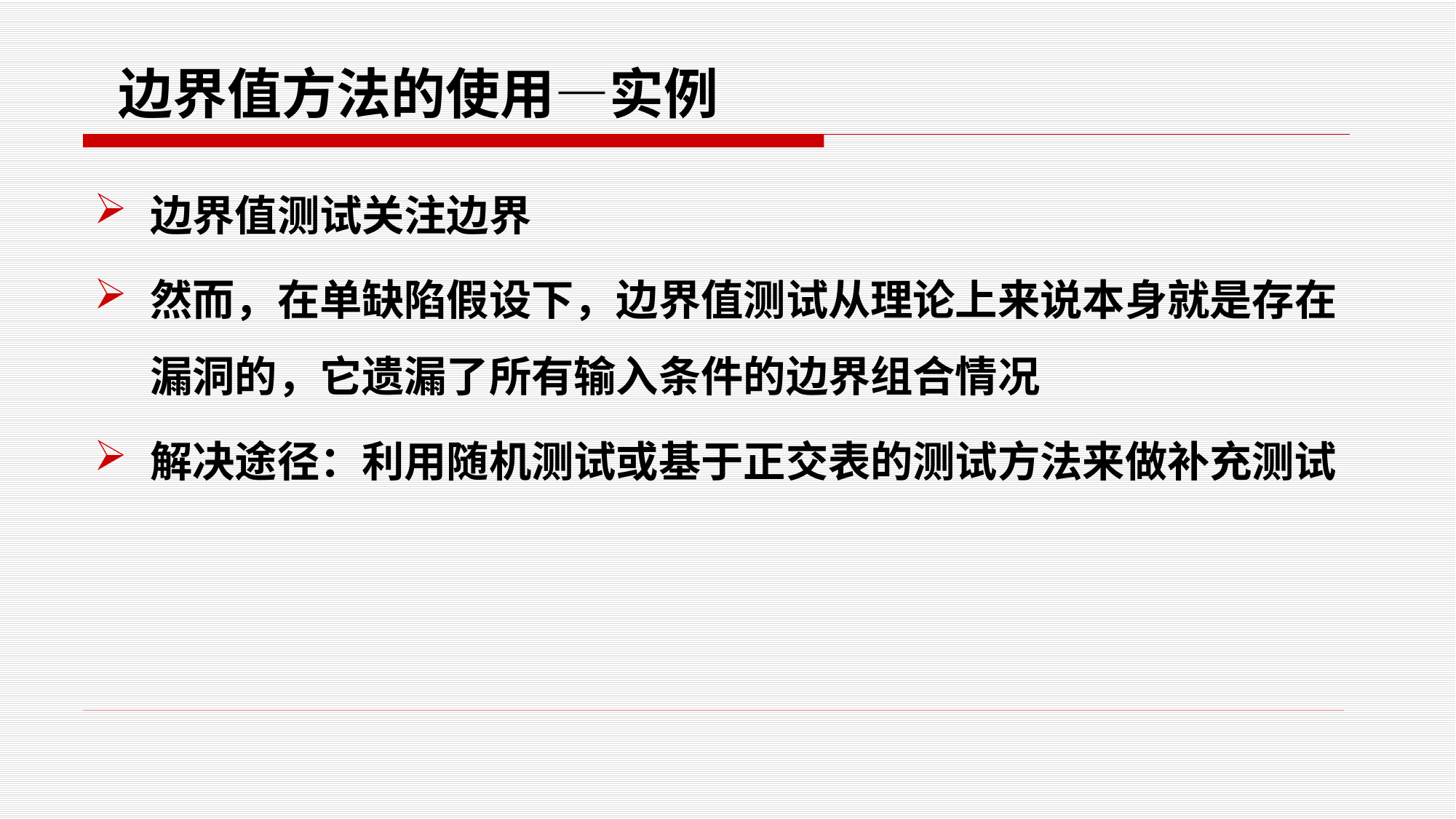

# 边界值方法的使用—实例
边界值测试关注边界
然而，在单缺陷假设下，边界值测试从理论上来说本身就是存在漏洞的，它遗漏了所有输入条件的边界组合情况
解决途径：利用随机测试或基于正交表的测试方法来做补充测试